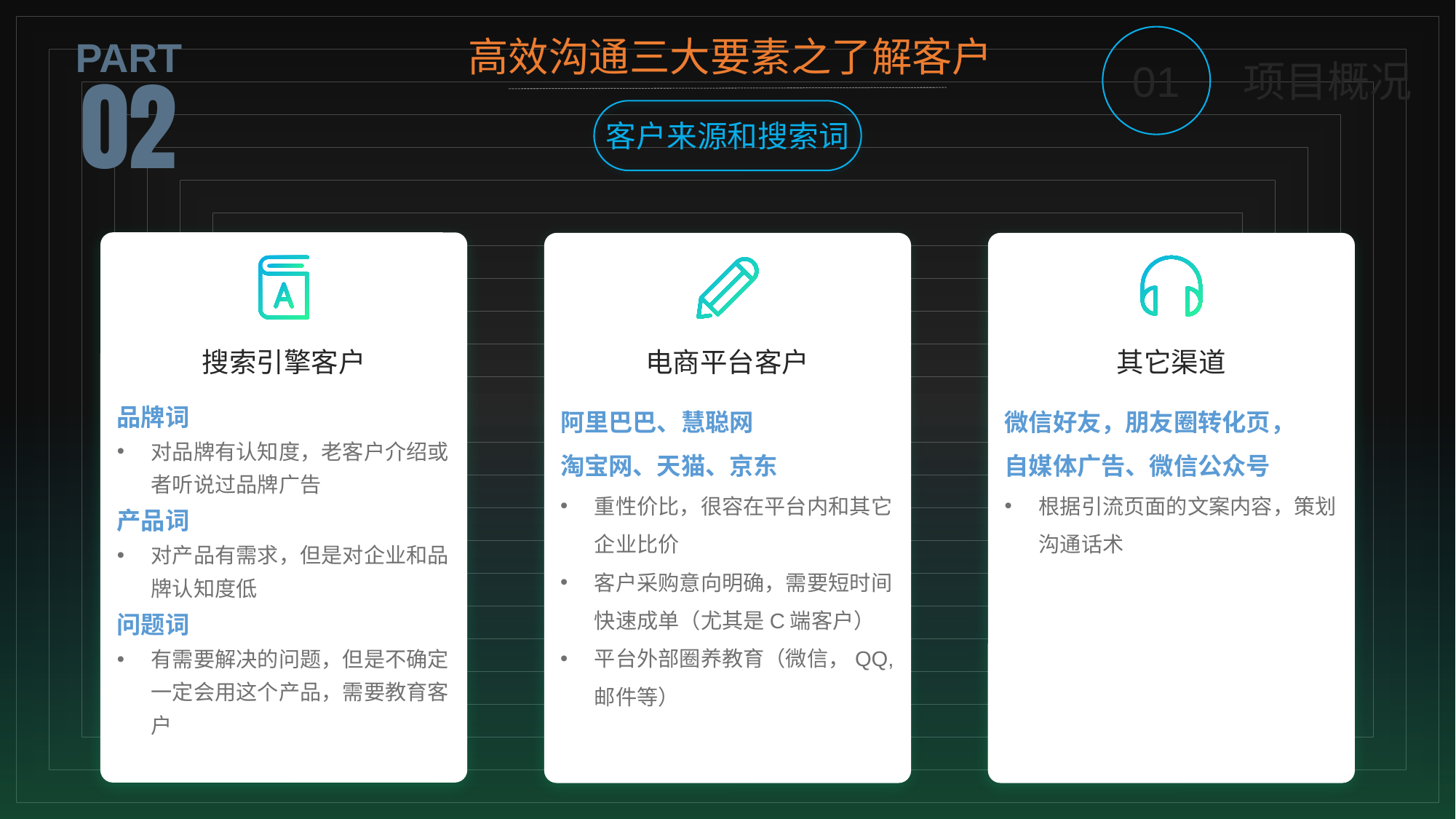

高效沟通三大要素之了解客户
PART

01
项目概况
02

客户来源和搜索词

搜索引擎客户
电商平台客户
其它渠道
品牌词
对品牌有认知度，老客户介绍或者听说过品牌广告
产品词
对产品有需求，但是对企业和品牌认知度低
问题词
有需要解决的问题，但是不确定一定会用这个产品，需要教育客户
阿里巴巴、慧聪网
淘宝网、天猫、京东
重性价比，很容在平台内和其它企业比价
客户采购意向明确，需要短时间快速成单（尤其是C端客户）
平台外部圈养教育（微信，QQ,邮件等）
微信好友，朋友圈转化页，
自媒体广告、微信公众号
根据引流页面的文案内容，策划沟通话术